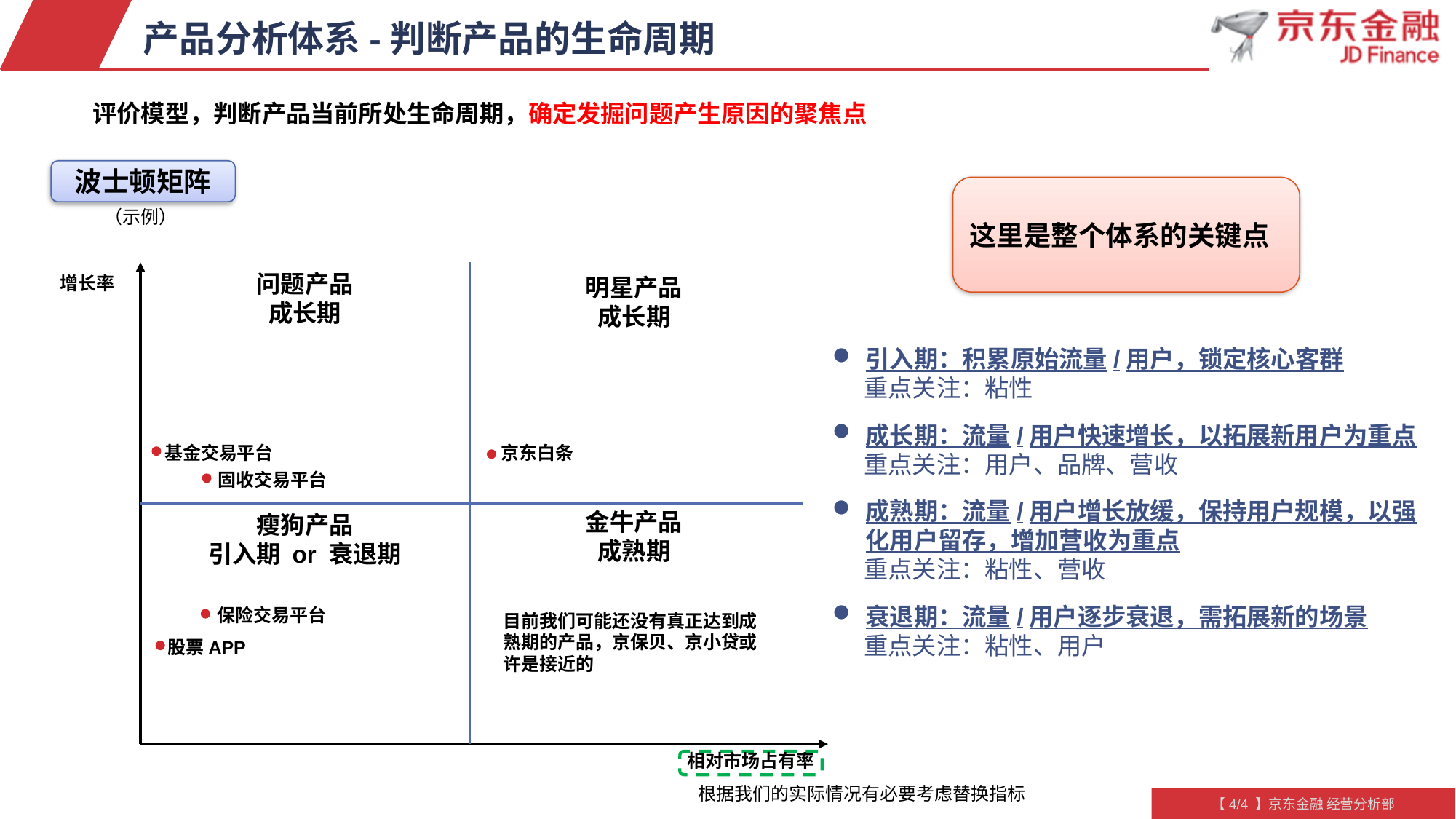

# 产品分析体系-判断产品的生命周期
评价模型，判断产品当前所处生命周期，确定发掘问题产生原因的聚焦点
波士顿矩阵
这里是整个体系的关键点
（示例）
增长率
相对市场占有率
问题产品
成长期
明星产品
成长期
金牛产品
成熟期
瘦狗产品
引入期 or 衰退期
基金交易平台

京东白条

保险交易平台

股票APP

固收交易平台

引入期：积累原始流量/用户，锁定核心客群
重点关注：粘性
成长期：流量/用户快速增长，以拓展新用户为重点
重点关注：用户、品牌、营收
成熟期：流量/用户增长放缓，保持用户规模，以强化用户留存，增加营收为重点
重点关注：粘性、营收
衰退期：流量/用户逐步衰退，需拓展新的场景
重点关注：粘性、用户
目前我们可能还没有真正达到成熟期的产品，京保贝、京小贷或许是接近的
根据我们的实际情况有必要考虑替换指标